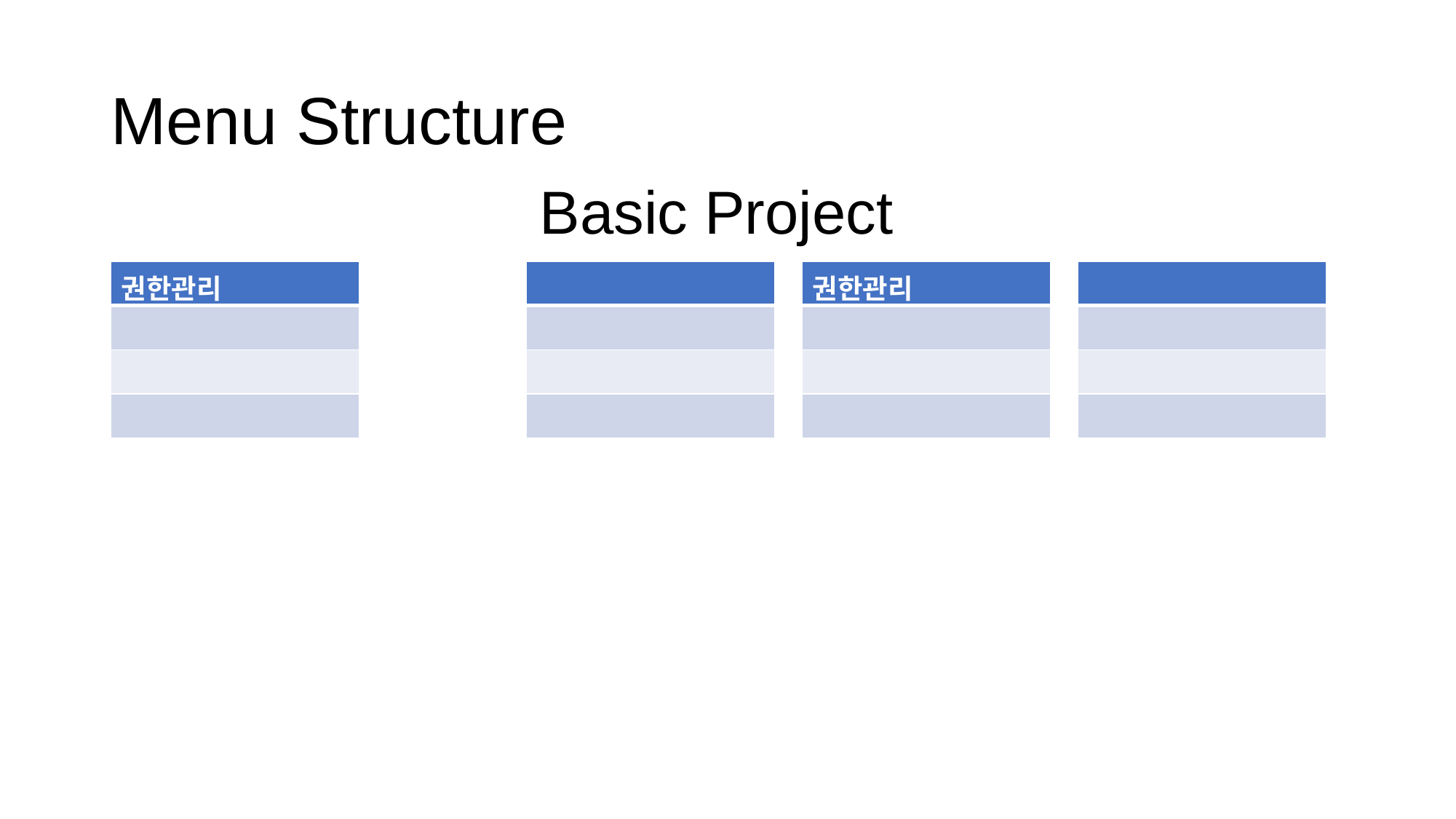

# Menu Structure
Basic Project
| 권한관리 |
| --- |
|  |
|  |
|  |
|  |
| --- |
|  |
|  |
|  |
| 권한관리 |
| --- |
|  |
|  |
|  |
|  |
| --- |
|  |
|  |
|  |